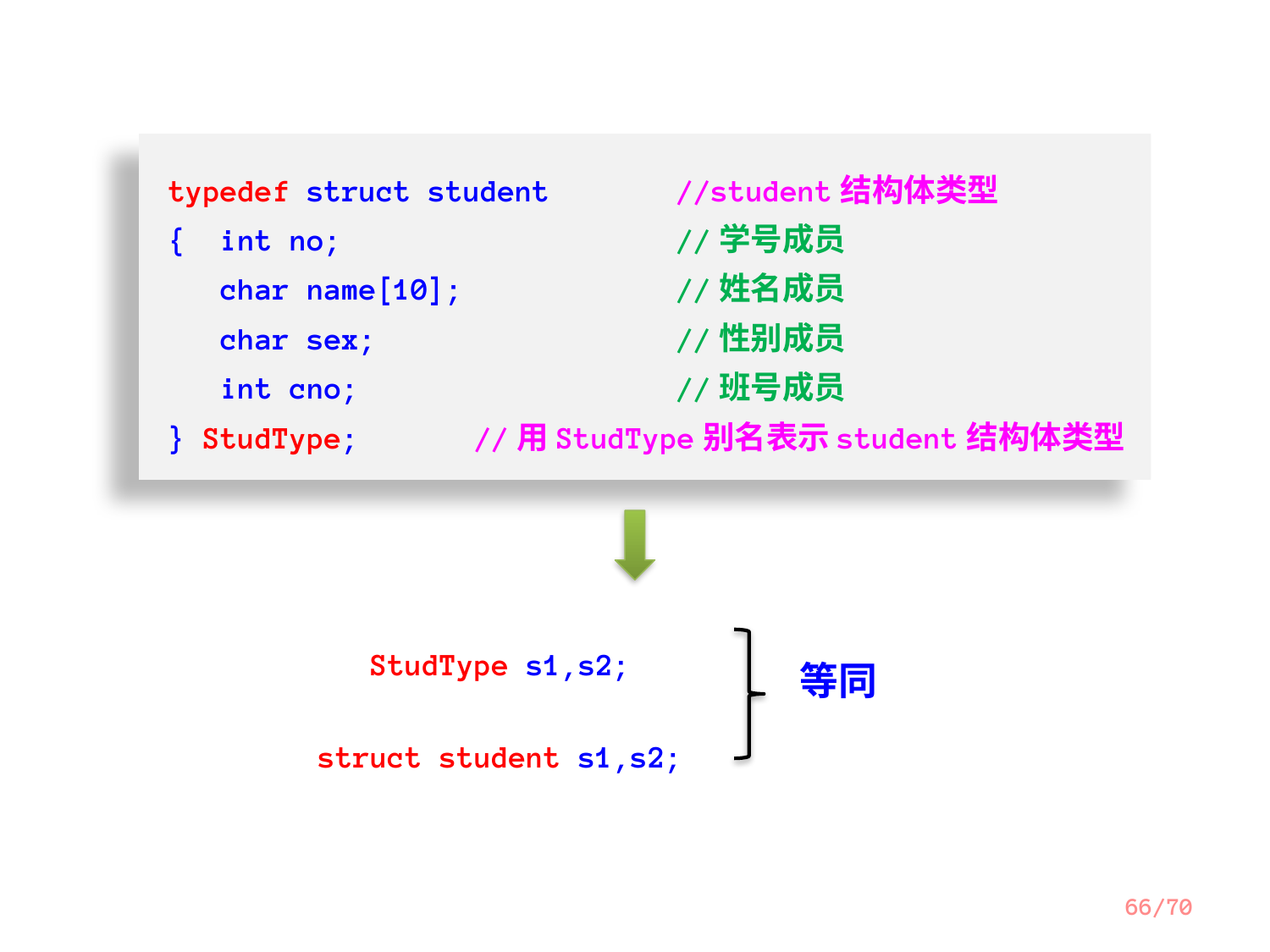

typedef struct student	//student结构体类型
{  int no;			//学号成员
   char name[10];		//姓名成员
   char sex;			//性别成员
   int cno;			//班号成员
} StudType;	   //用StudType别名表示student结构体类型

StudType s1,s2;
struct student s1,s2;

等同
66/70